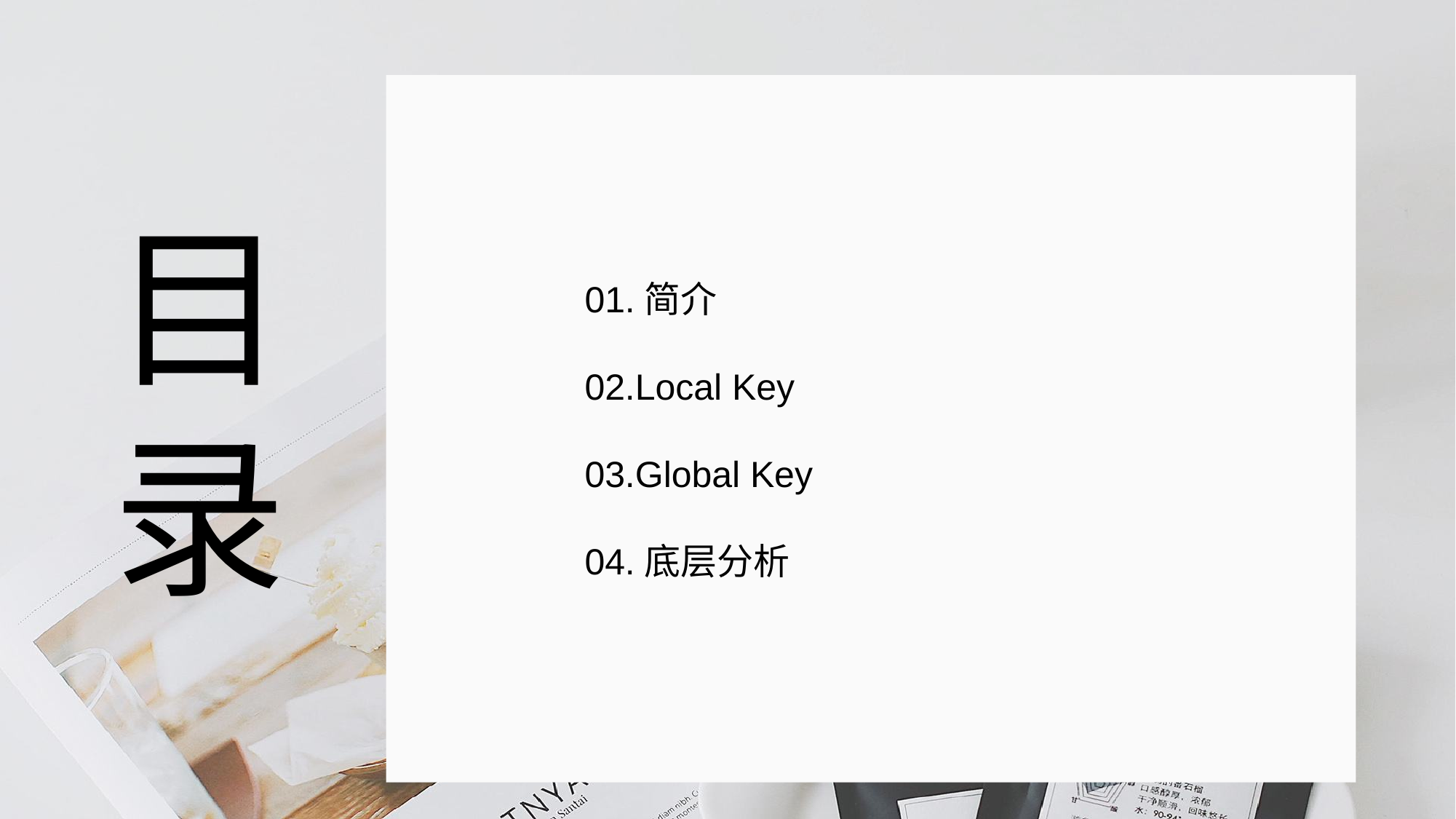

目录
01.简介
02.Local Key
03.Global Key
04.底层分析